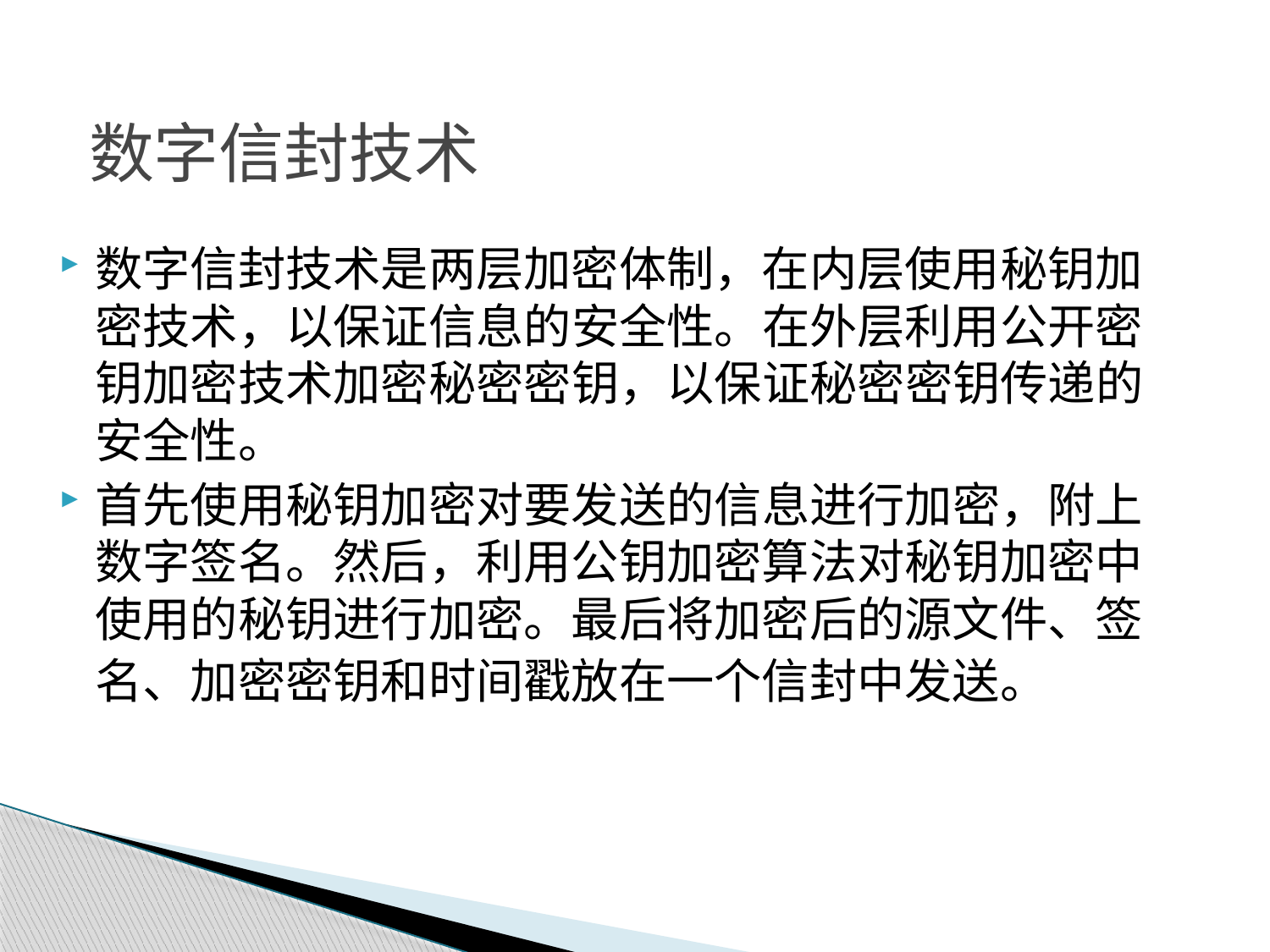

数字信封技术
数字信封技术是两层加密体制，在内层使用秘钥加密技术，以保证信息的安全性。在外层利用公开密钥加密技术加密秘密密钥，以保证秘密密钥传递的安全性。
首先使用秘钥加密对要发送的信息进行加密，附上数字签名。然后，利用公钥加密算法对秘钥加密中使用的秘钥进行加密。最后将加密后的源文件、签名、加密密钥和时间戳放在一个信封中发送。